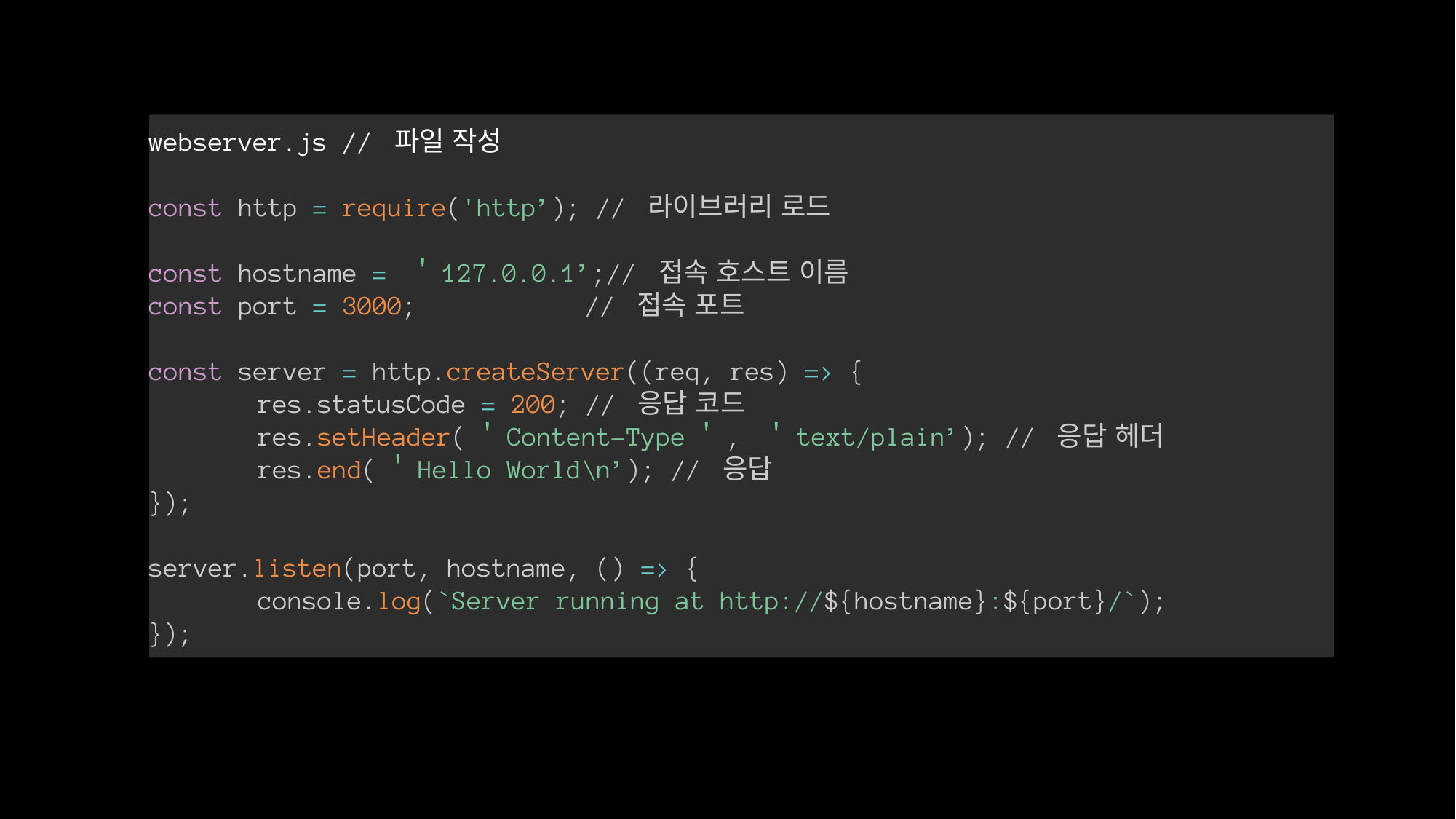

webserver.js // 파일 작성

const http = require('http’); // 라이브러리 로드

const hostname = ＇127.0.0.1’;// 접속 호스트 이름
const port = 3000; 		// 접속 포트

const server = http.createServer((req, res) => {
	res.statusCode = 200; // 응답 코드
	res.setHeader(＇Content-Type＇, ＇text/plain’); // 응답 헤더
	res.end(＇Hello World\n’); // 응답
});

server.listen(port, hostname, () => {
	console.log(`Server running at http://${hostname}:${port}/`);
});